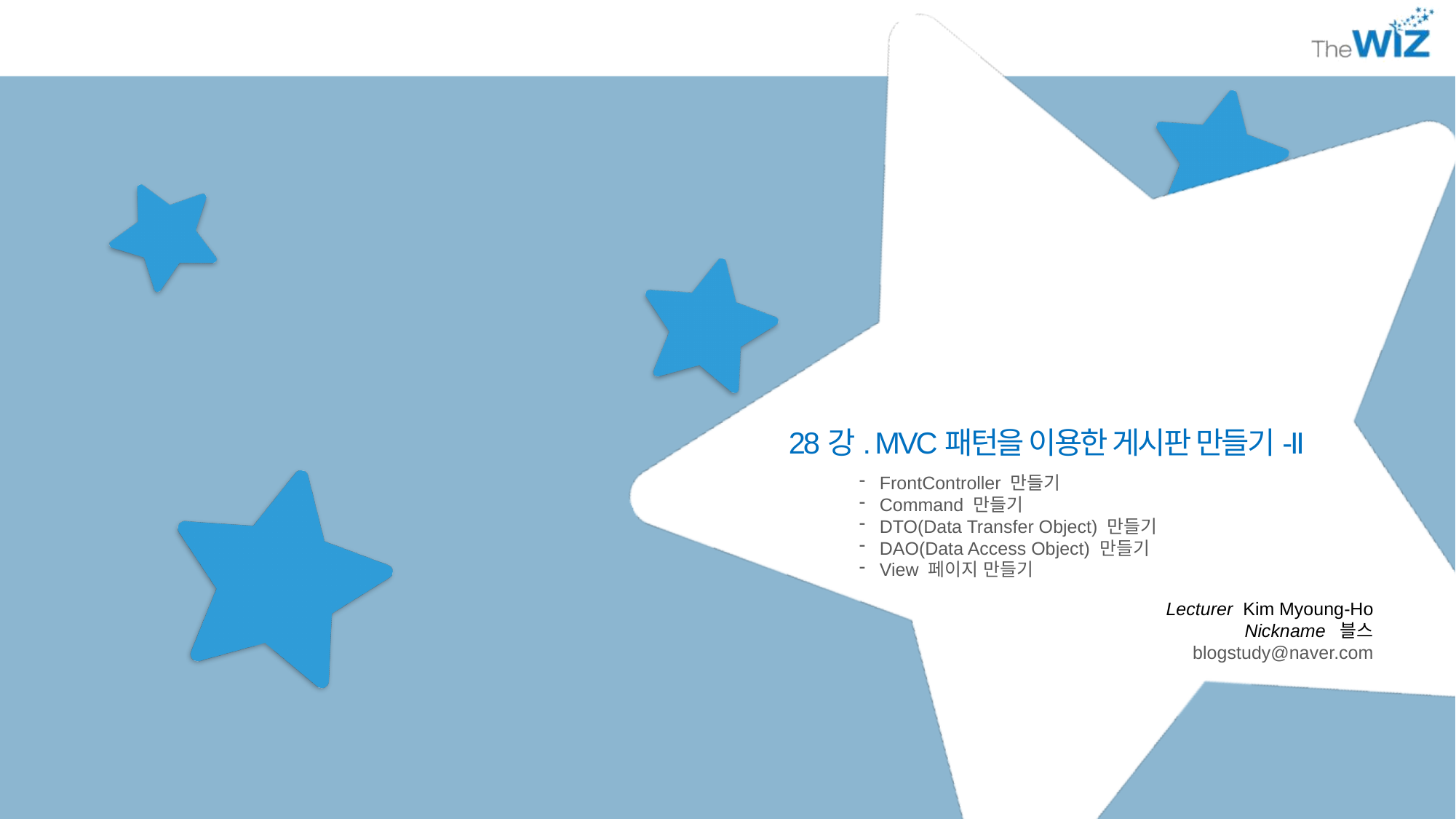

28강. MVC패턴을 이용한 게시판 만들기-II
FrontController 만들기
Command 만들기
DTO(Data Transfer Object) 만들기
DAO(Data Access Object) 만들기
View 페이지 만들기
Lecturer  Kim Myoung-Ho
Nickname  블스
blogstudy@naver.com